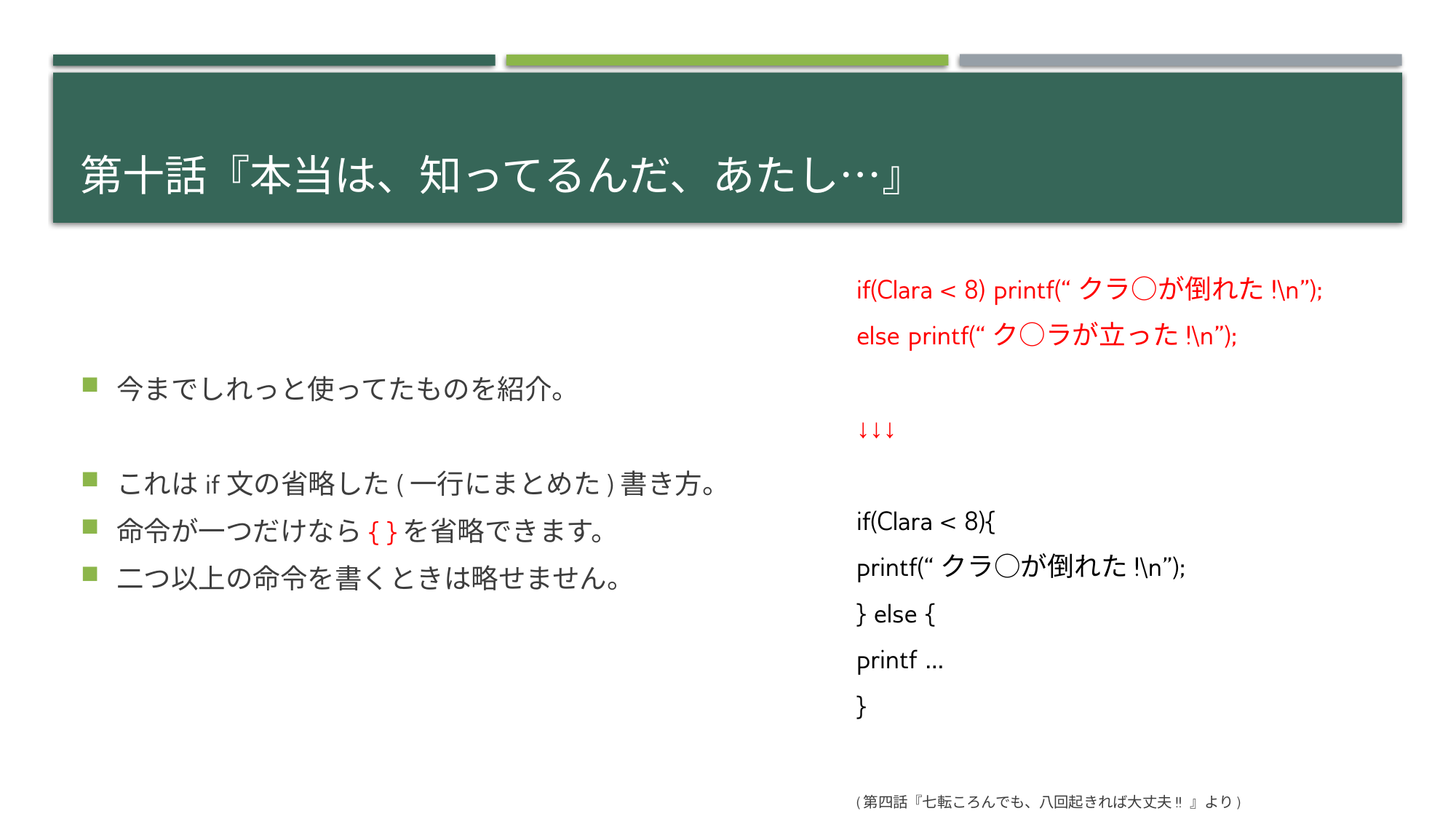

# 第十話『本当は、知ってるんだ、あたし…』
今までしれっと使ってたものを紹介。

これはif文の省略した(一行にまとめた)書き方。
命令が一つだけなら{ }を省略できます。
二つ以上の命令を書くときは略せません。
	if(Clara < 8) printf(“クラ○が倒れた!\n”);
	else printf(“ク○ラが立った!\n”);

	↓↓↓

	if(Clara < 8){
		printf(“クラ○が倒れた!\n”);
	} else {
		printf …
	}

	(第四話『七転ころんでも、八回起きれば大丈夫!! 』より)